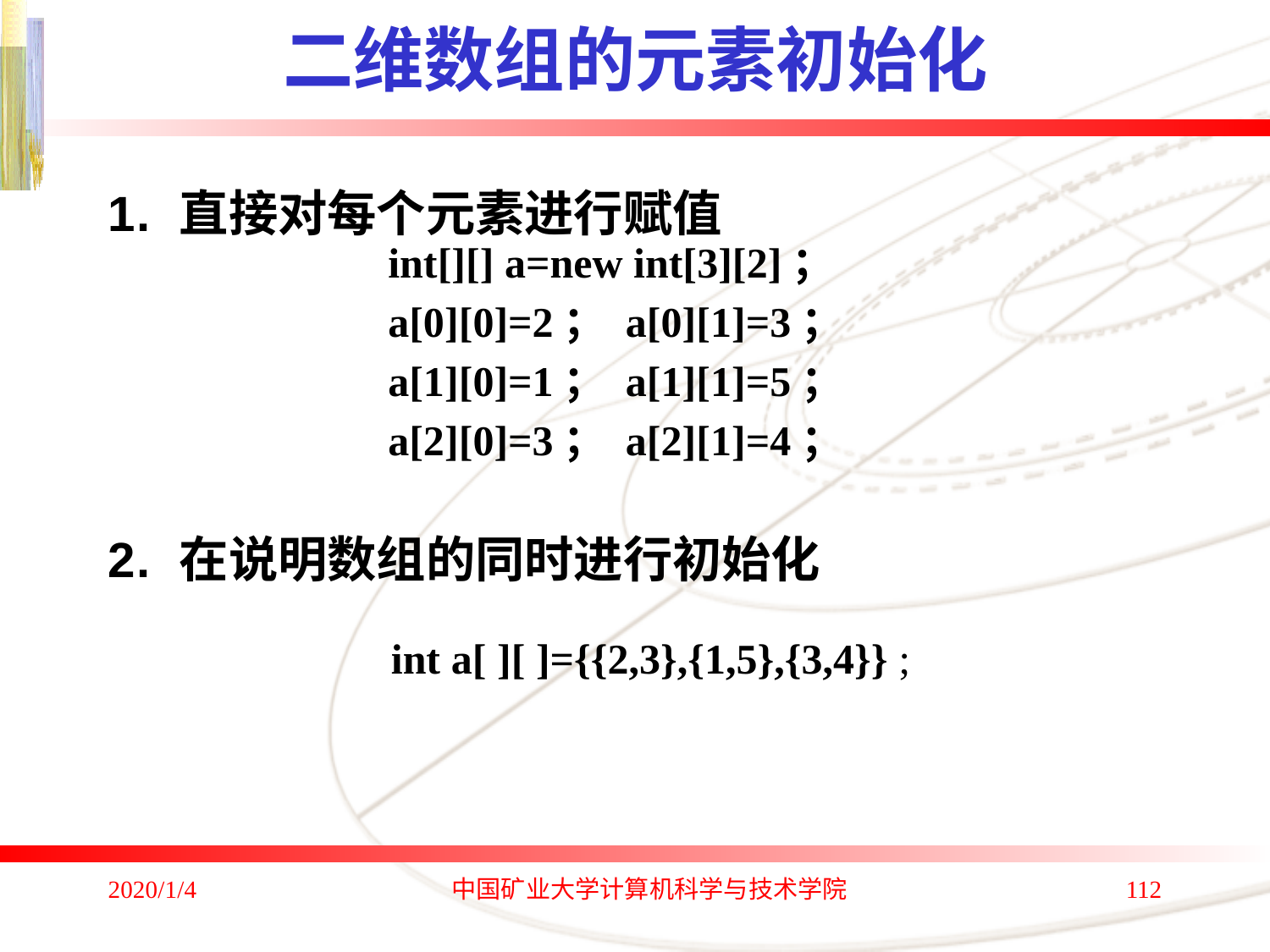

# 二维数组的元素初始化
直接对每个元素进行赋值

在说明数组的同时进行初始化

              int[][] a=new int[3][2]；
              a[0][0]=2； a[0][1]=3；
              a[1][0]=1； a[1][1]=5；
              a[2][0]=3； a[2][1]=4；
   int a[ ][ ]={{2,3},{1,5},{3,4}} ;
2020/1/4
中国矿业大学计算机科学与技术学院
112